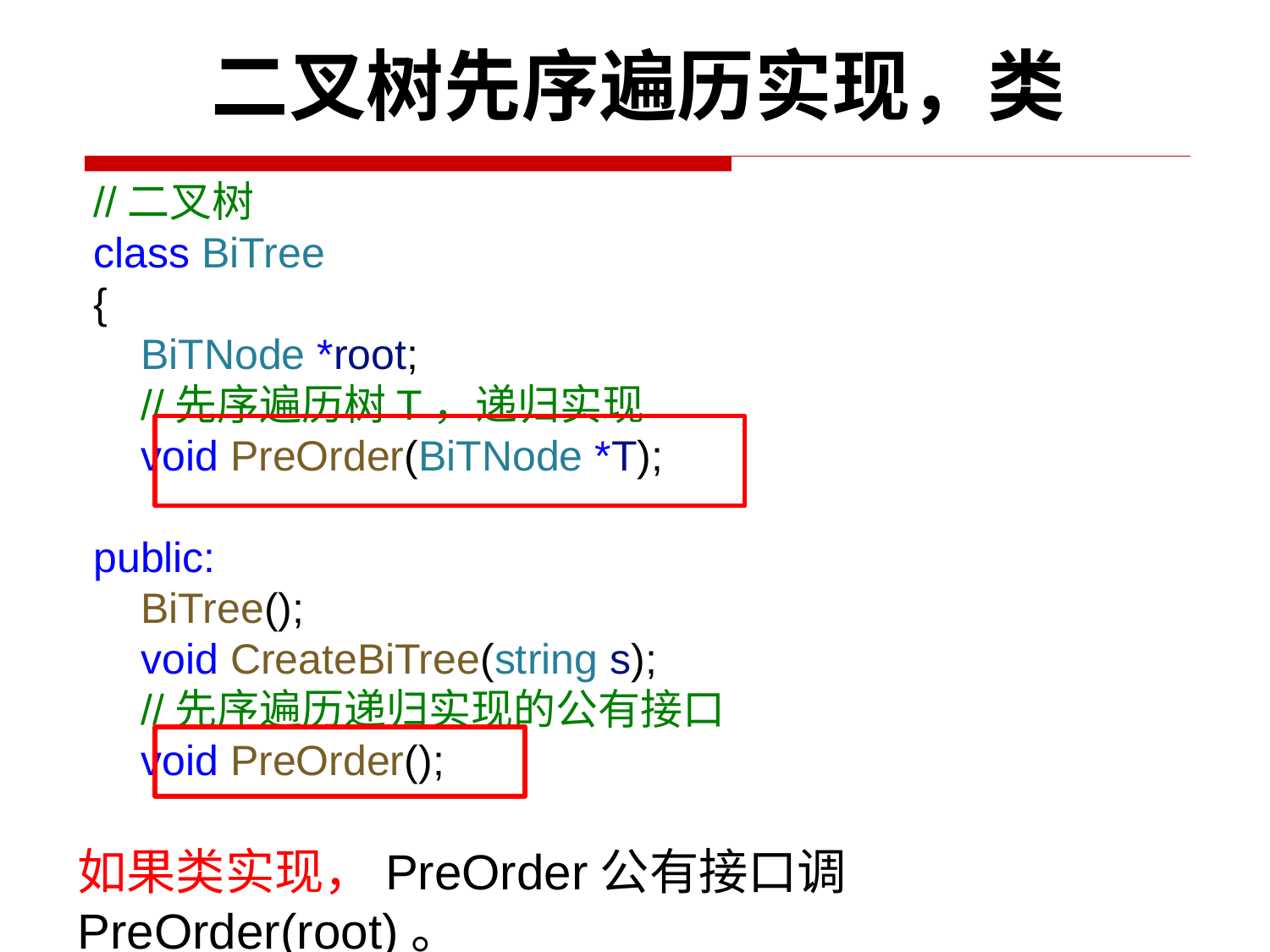

二叉树先序遍历实现，类
//二叉树
class BiTree
{
    BiTNode *root;
    //先序遍历树T，递归实现
    void PreOrder(BiTNode *T);
public:
    BiTree();
    void CreateBiTree(string s);
    //先序遍历递归实现的公有接口
    void PreOrder();

如果类实现，PreOrder公有接口调PreOrder(root)。